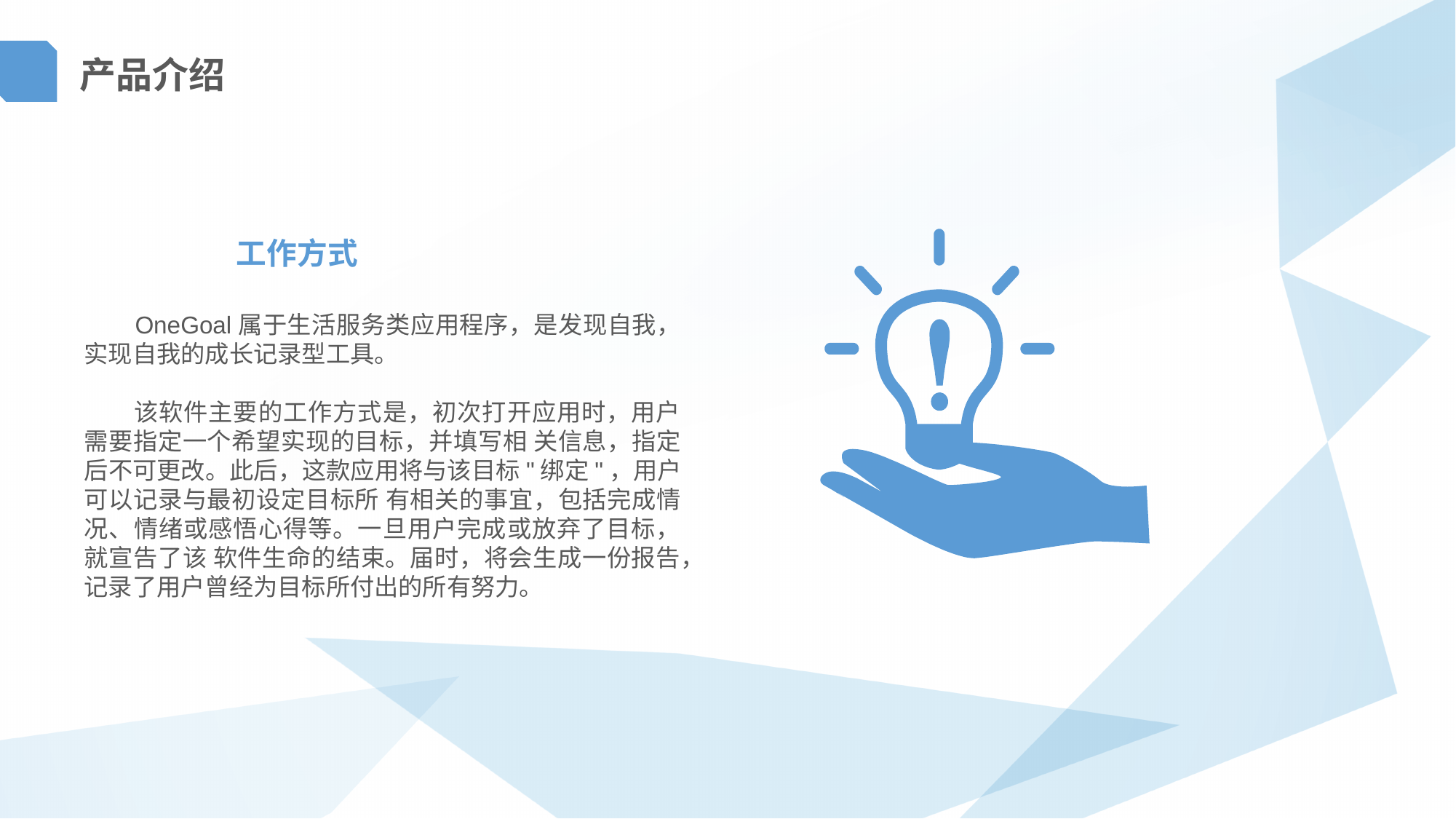

产品介绍
工作方式

       OneGoal属于生活服务类应用程序，是发现自我，实现自我的成长记录型工具。

       该软件主要的工作方式是，初次打开应用时，用户需要指定一个希望实现的目标，并填写相 关信息，指定后不可更改。此后，这款应用将与该目标"绑定"，用户可以记录与最初设定目标所 有相关的事宜，包括完成情况、情绪或感悟心得等。一旦用户完成或放弃了目标，就宣告了该 软件生命的结束。届时，将会生成一份报告，记录了用户曾经为目标所付出的所有努力。